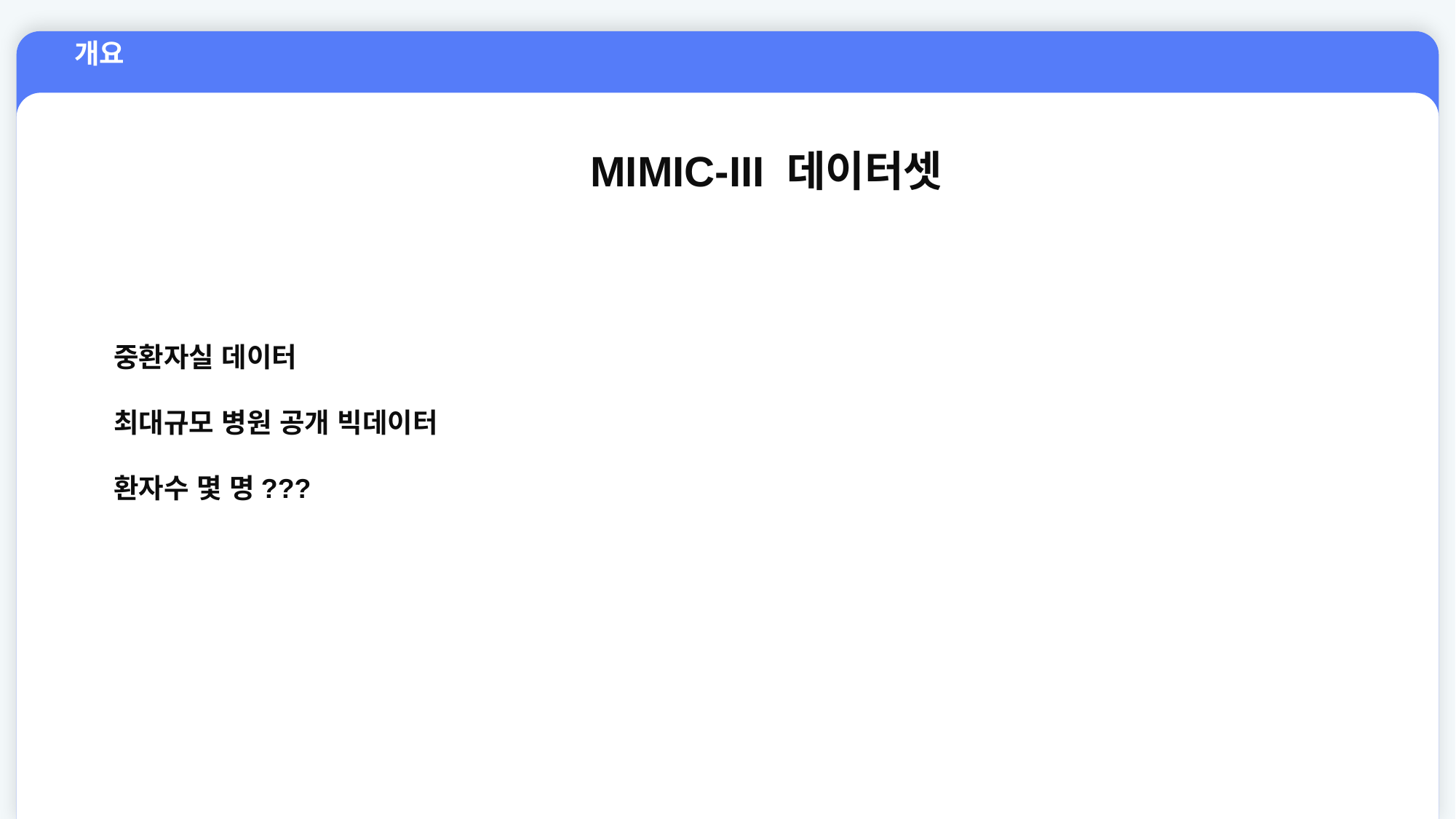

개요
MIMIC-III 데이터셋
중환자실 데이터

최대규모 병원 공개 빅데이터

환자수 몇 명???